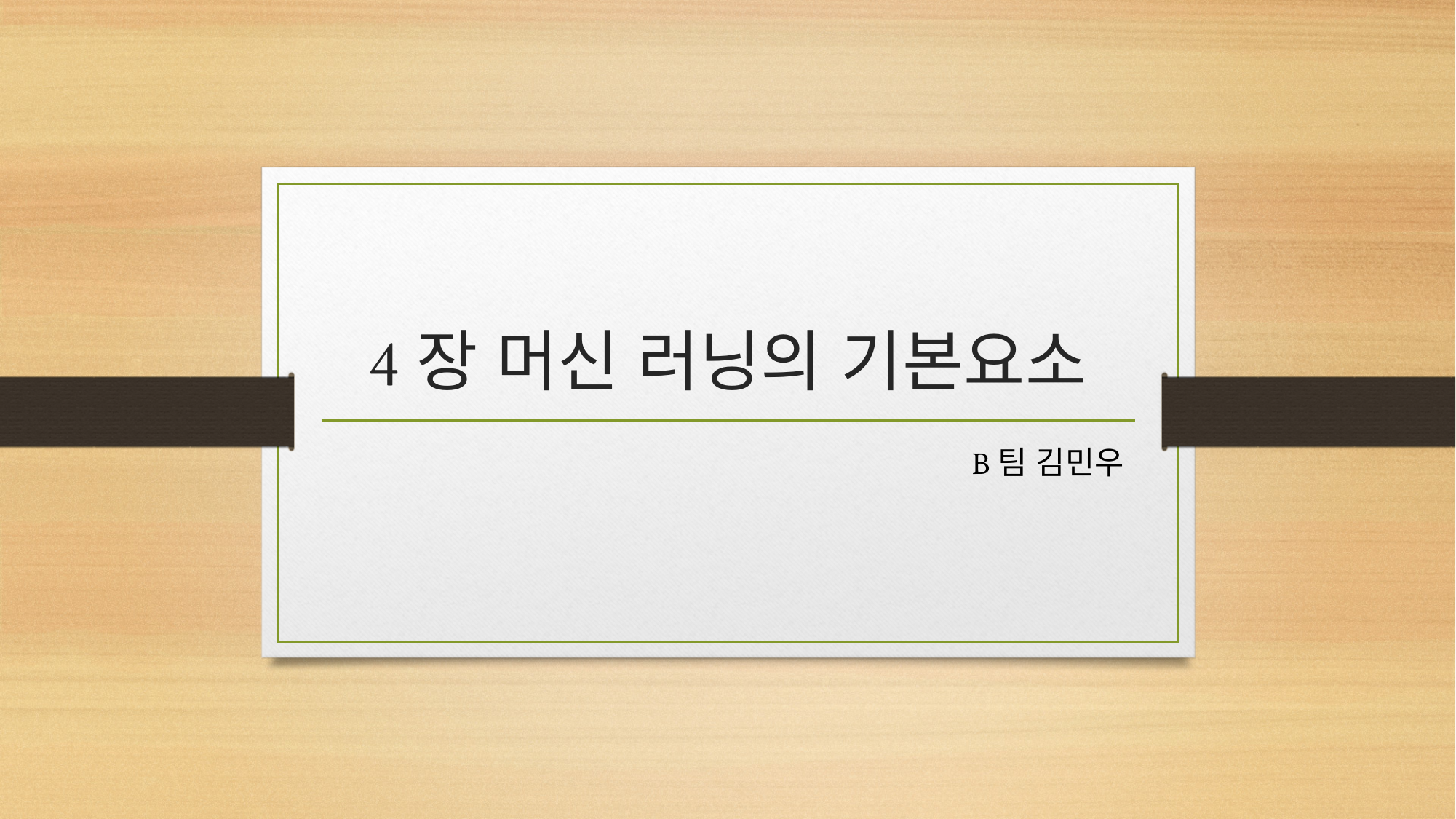

# 4장 머신 러닝의 기본요소
B팀 김민우